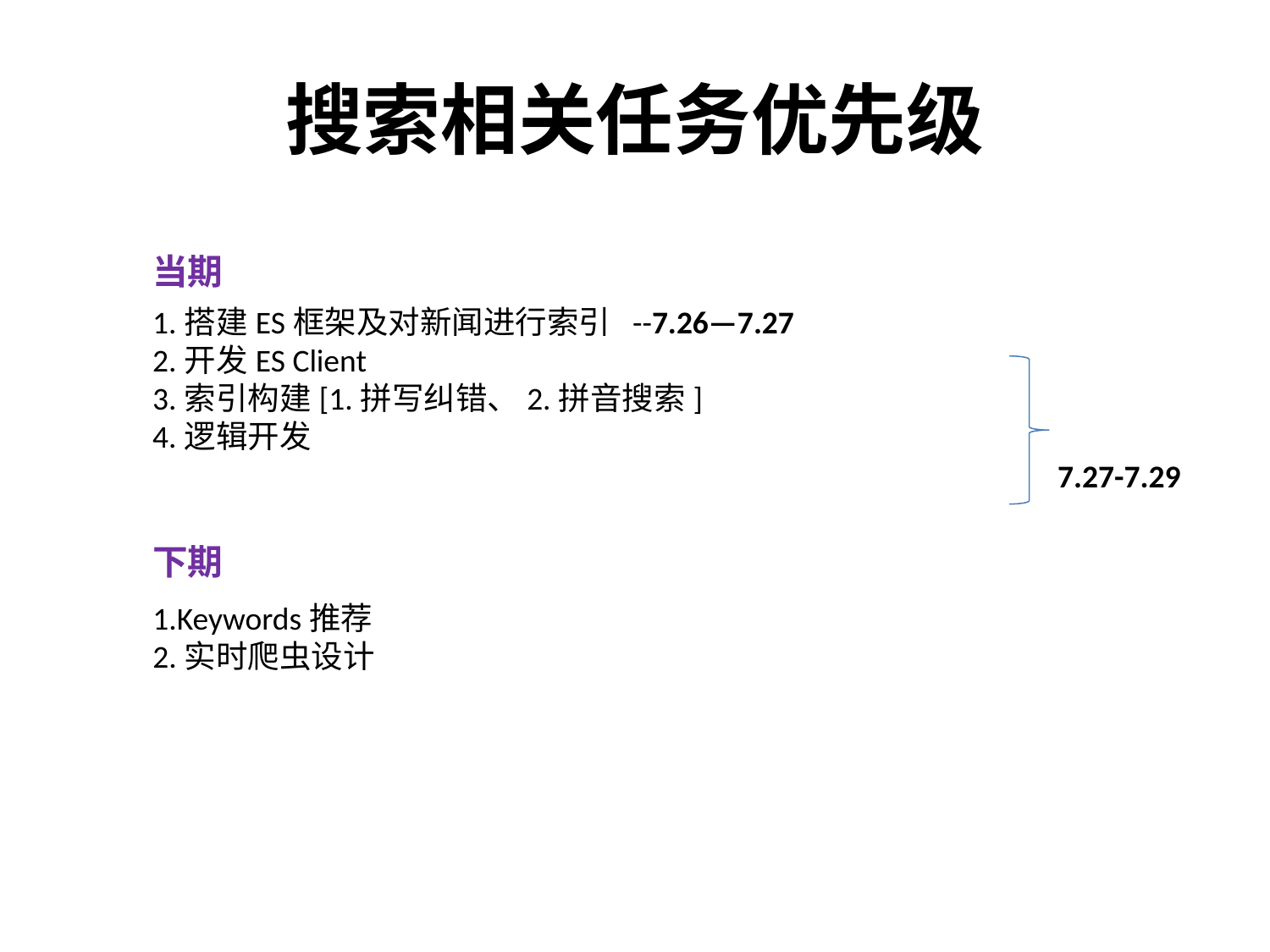

# 搜索相关任务优先级
当期
1.搭建ES框架及对新闻进行索引  --7.26—7.27
2.开发ES Client
3.索引构建[1.拼写纠错、2.拼音搜索]
4.逻辑开发

7.27-7.29
下期
1.Keywords推荐
2.实时爬虫设计